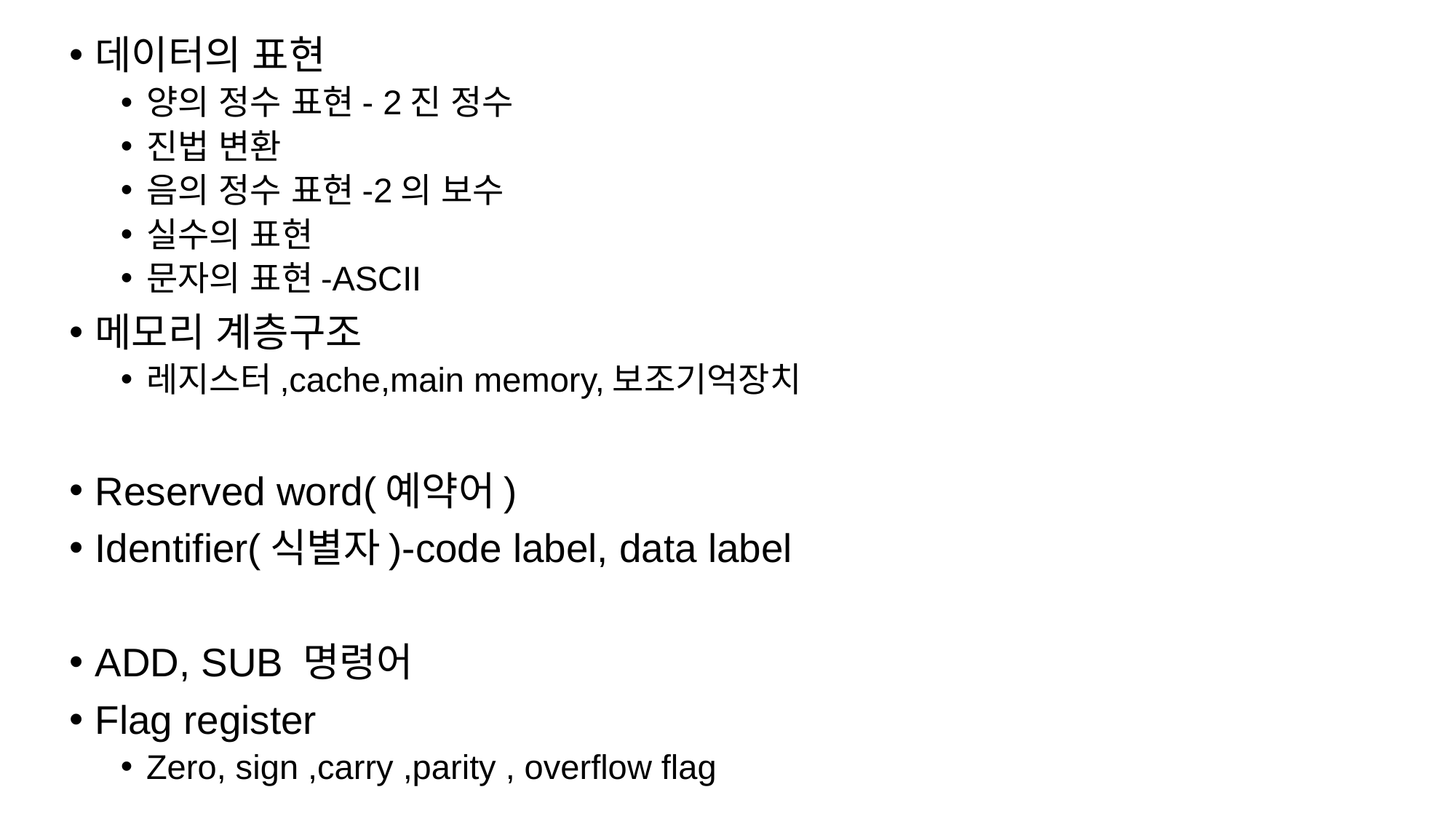

데이터의 표현
양의 정수 표현- 2진 정수
진법 변환
음의 정수 표현-2의 보수
실수의 표현
문자의 표현-ASCII
메모리 계층구조
레지스터,cache,main memory,보조기억장치

Reserved word(예약어)
Identifier(식별자)-code label, data label

ADD, SUB 명령어
Flag register
Zero, sign ,carry ,parity , overflow flag